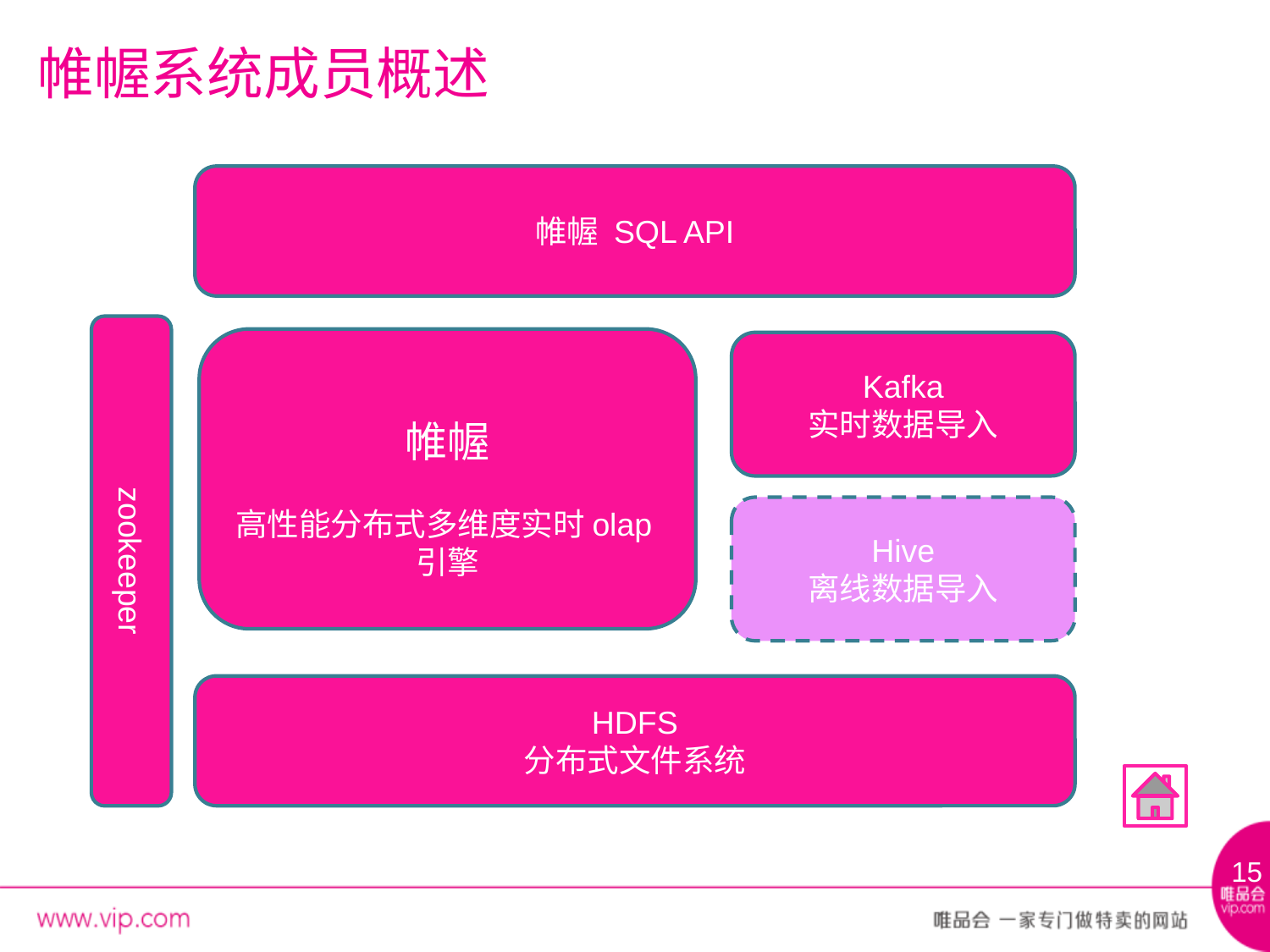

# 帷幄系统成员概述
帷幄 SQL API
zookeeper

帷幄

高性能分布式多维度实时olap引擎
Kafka
实时数据导入
Hive
离线数据导入
HDFS
分布式文件系统